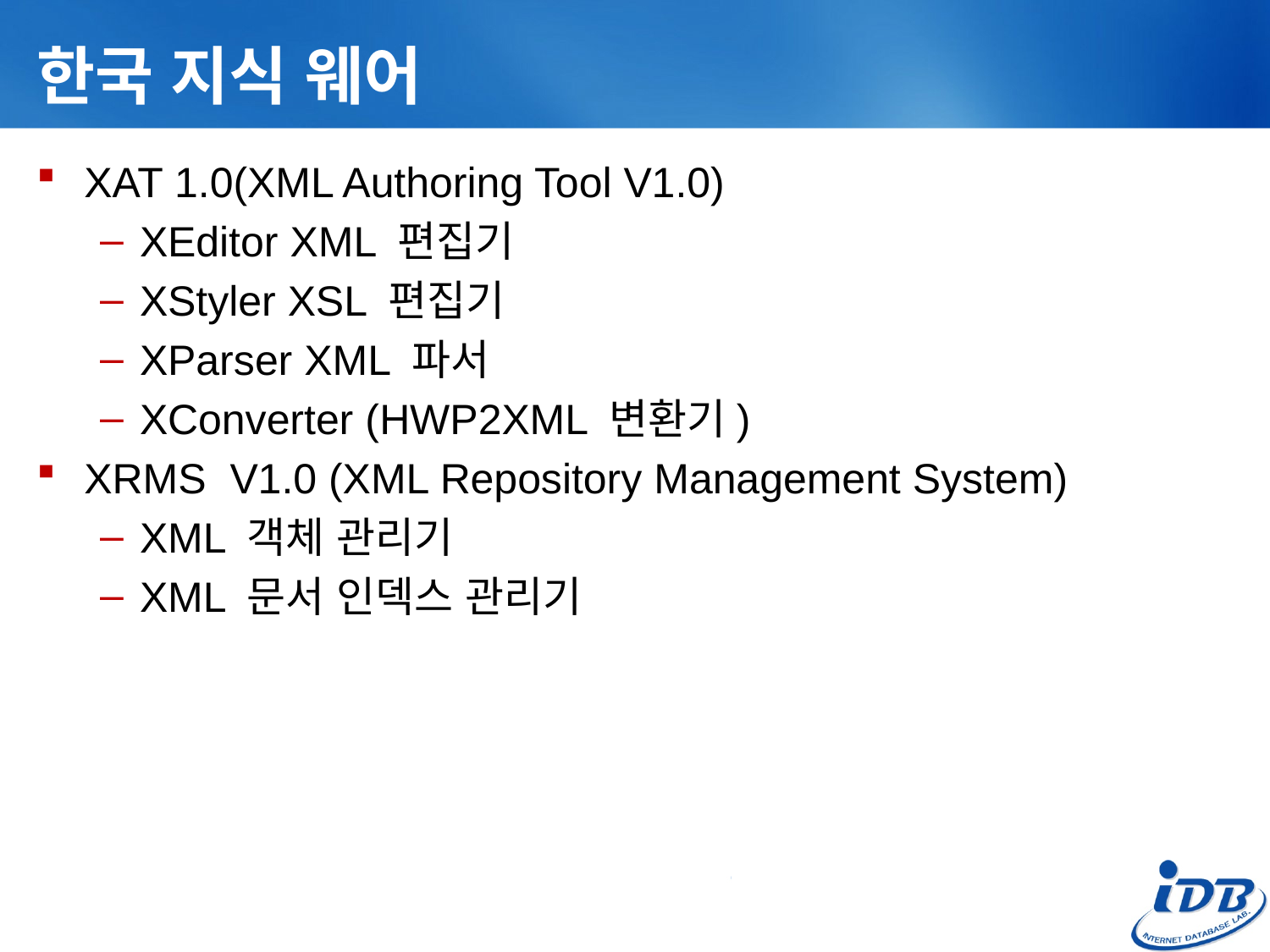

# 한국 지식 웨어
XAT 1.0(XML Authoring Tool V1.0)
XEditor XML 편집기
XStyler XSL 편집기
XParser XML 파서
XConverter (HWP2XML 변환기)
XRMS  V1.0 (XML Repository Management System)
XML 객체 관리기
XML 문서 인덱스 관리기